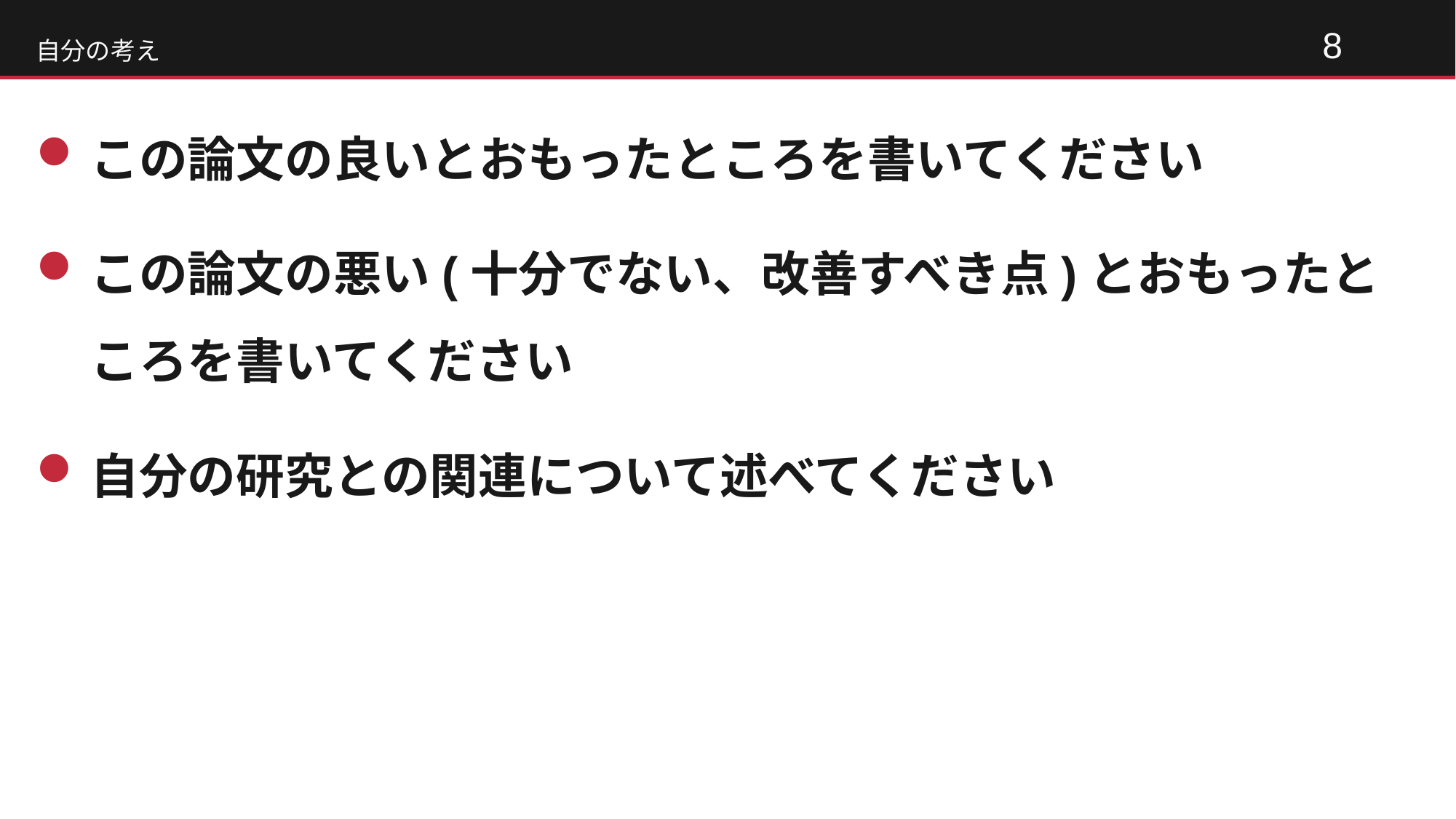

自分の考え
この論文の良いとおもったところを書いてください
この論文の悪い(十分でない、改善すべき点)とおもったところを書いてください
自分の研究との関連について述べてください